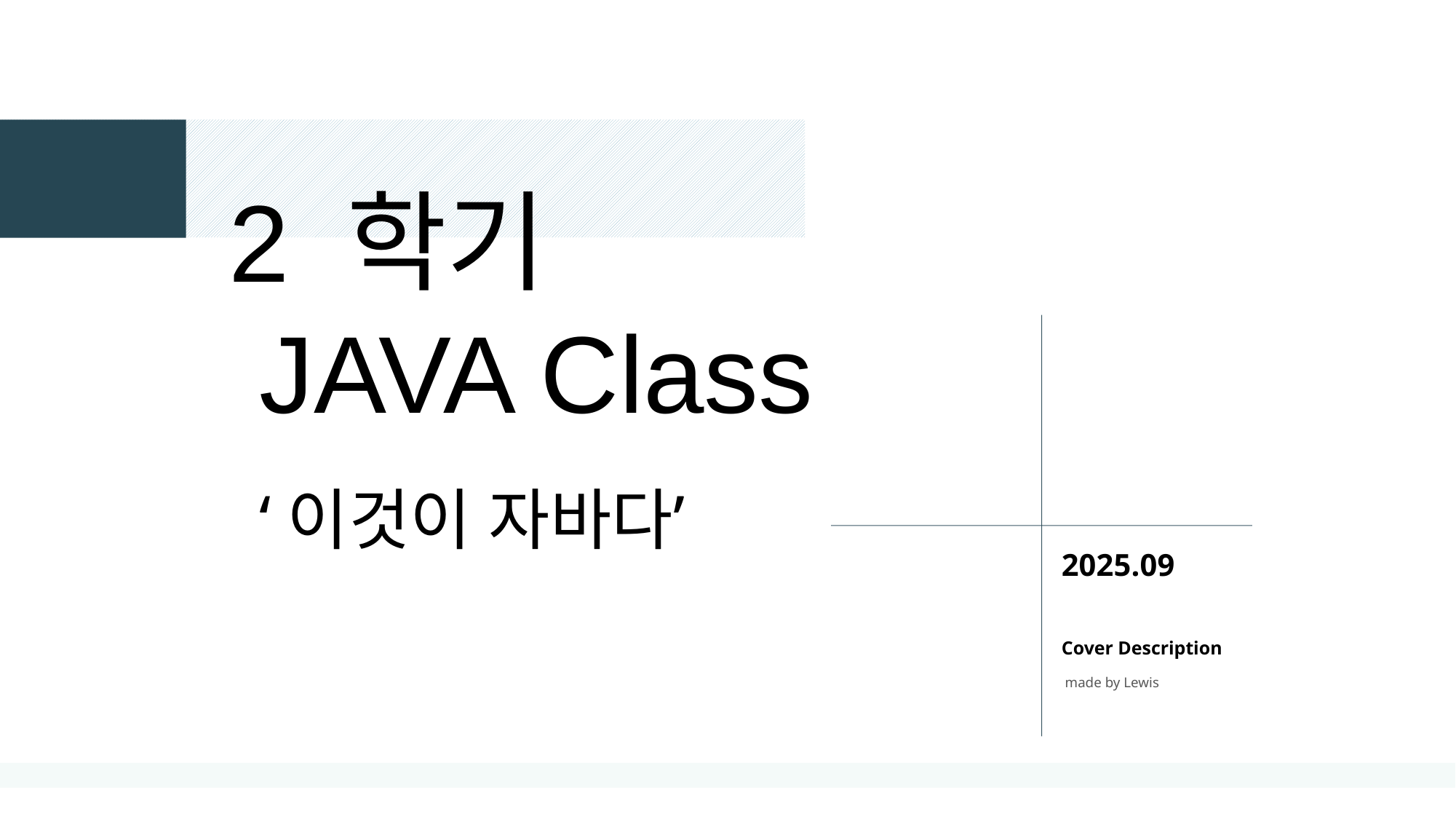

2 학기
 JAVA Class
 ‘이것이 자바다’
2025.09
Cover Description
 made by Lewis